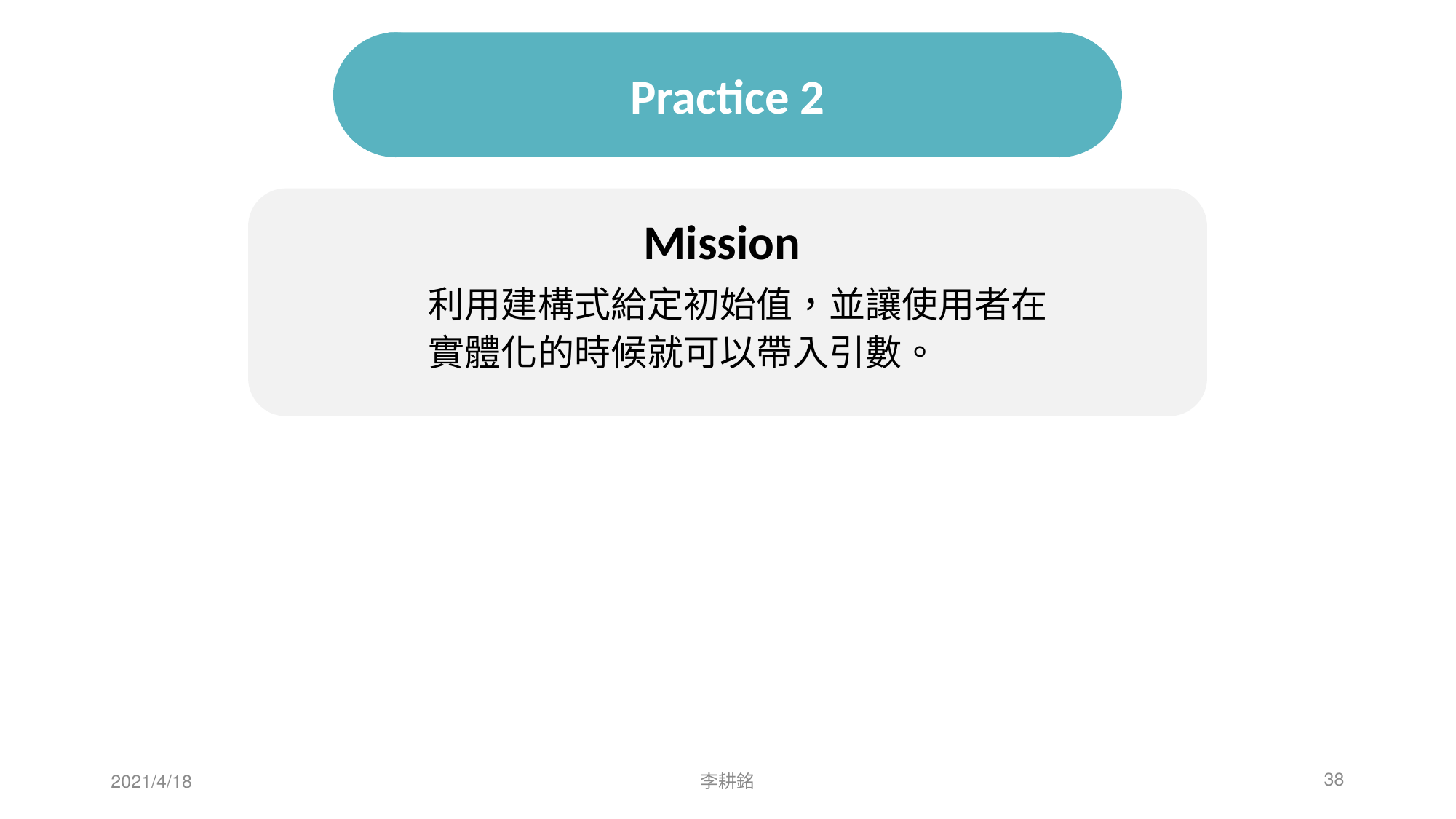

# Practice 2

Mission
利用建構式給定初始值，並讓使用者在實體化的時候就可以帶入引數。
2021/4/18
李耕銘
38